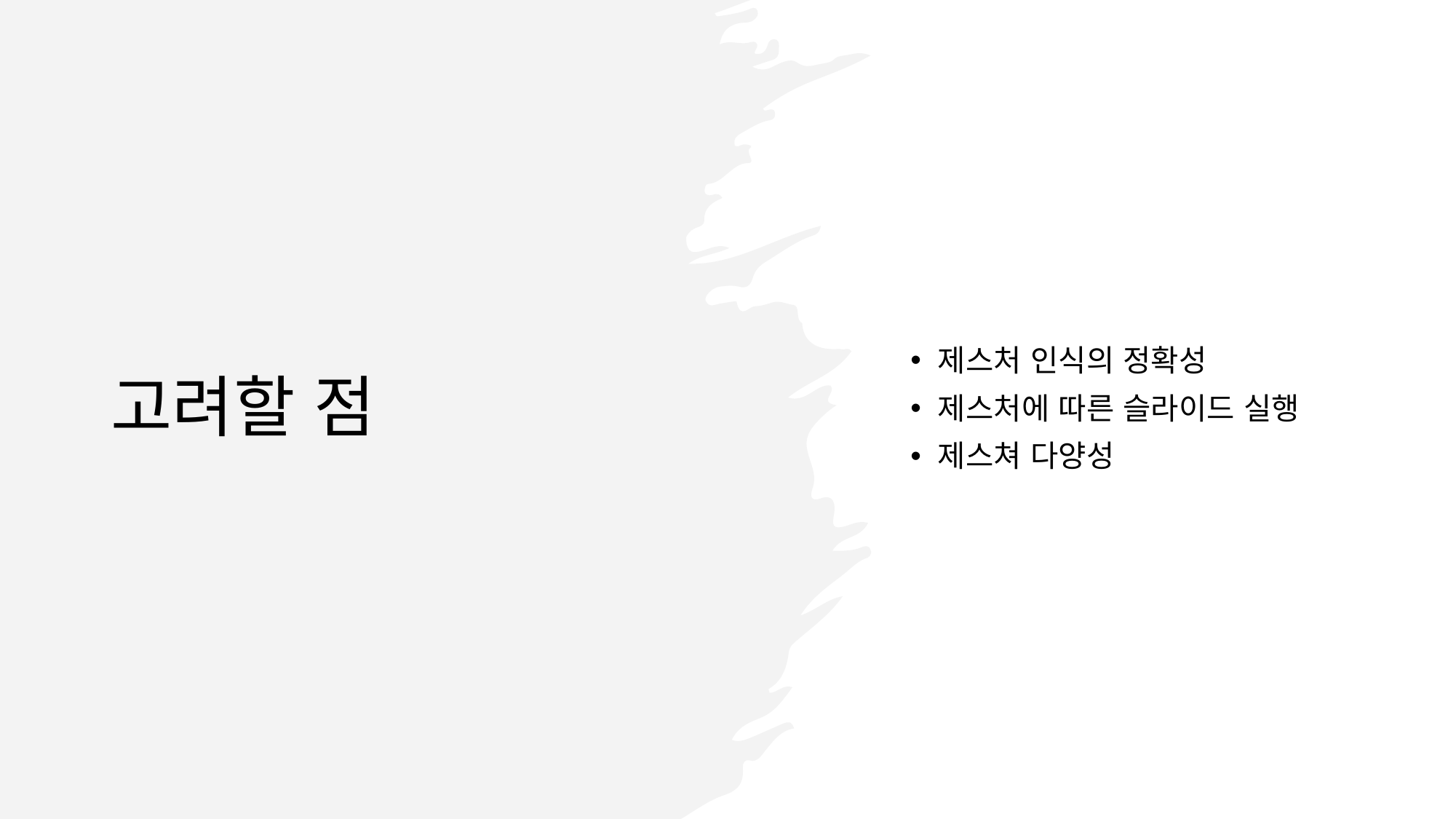

제스처 인식의 정확성
제스처에 따른 슬라이드 실행
제스쳐 다양성
# 고려할 점